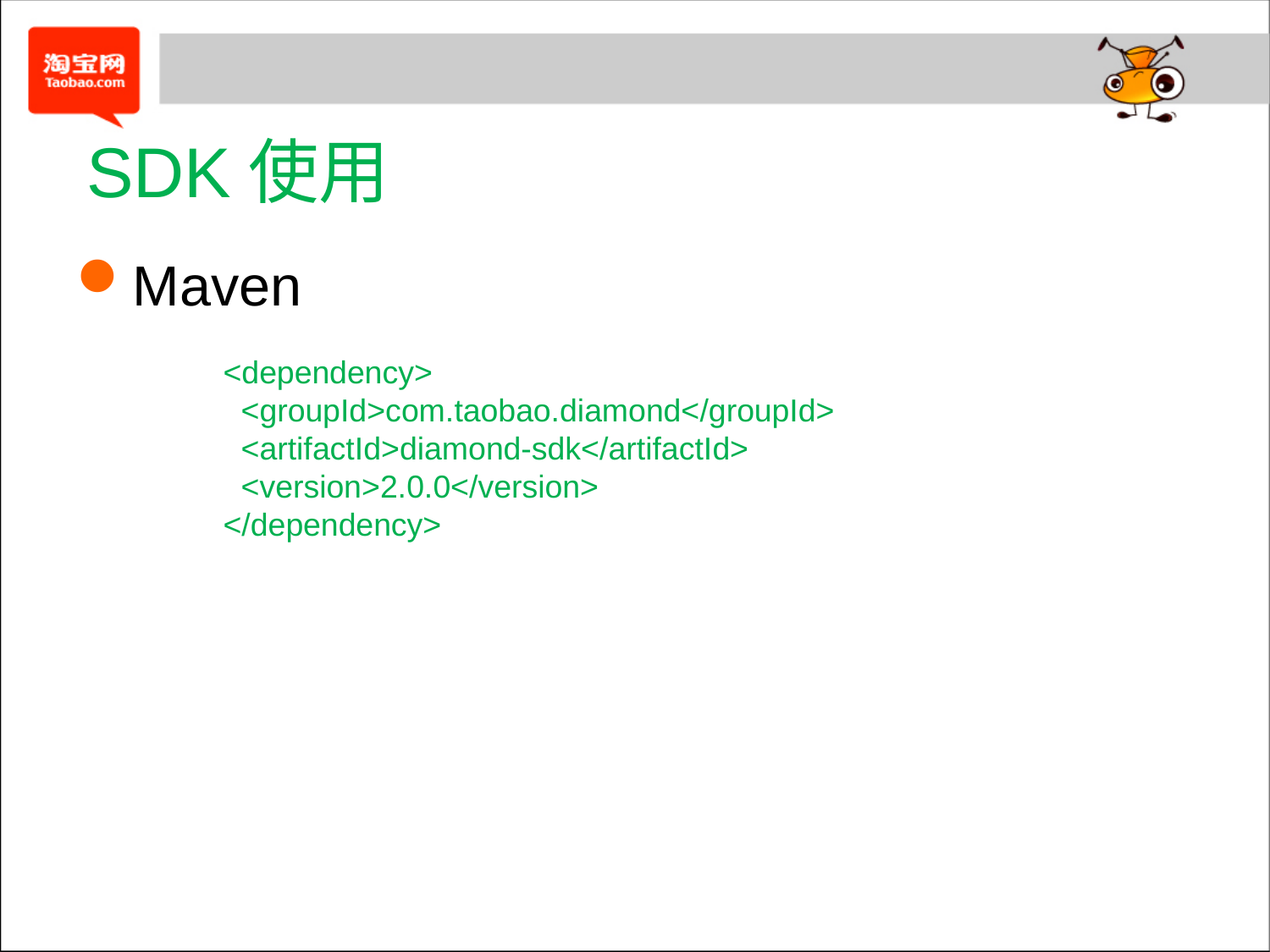

# SDK使用
Maven

<dependency>
  <groupId>com.taobao.diamond</groupId>
  <artifactId>diamond-sdk</artifactId>
  <version>2.0.0</version>
</dependency>